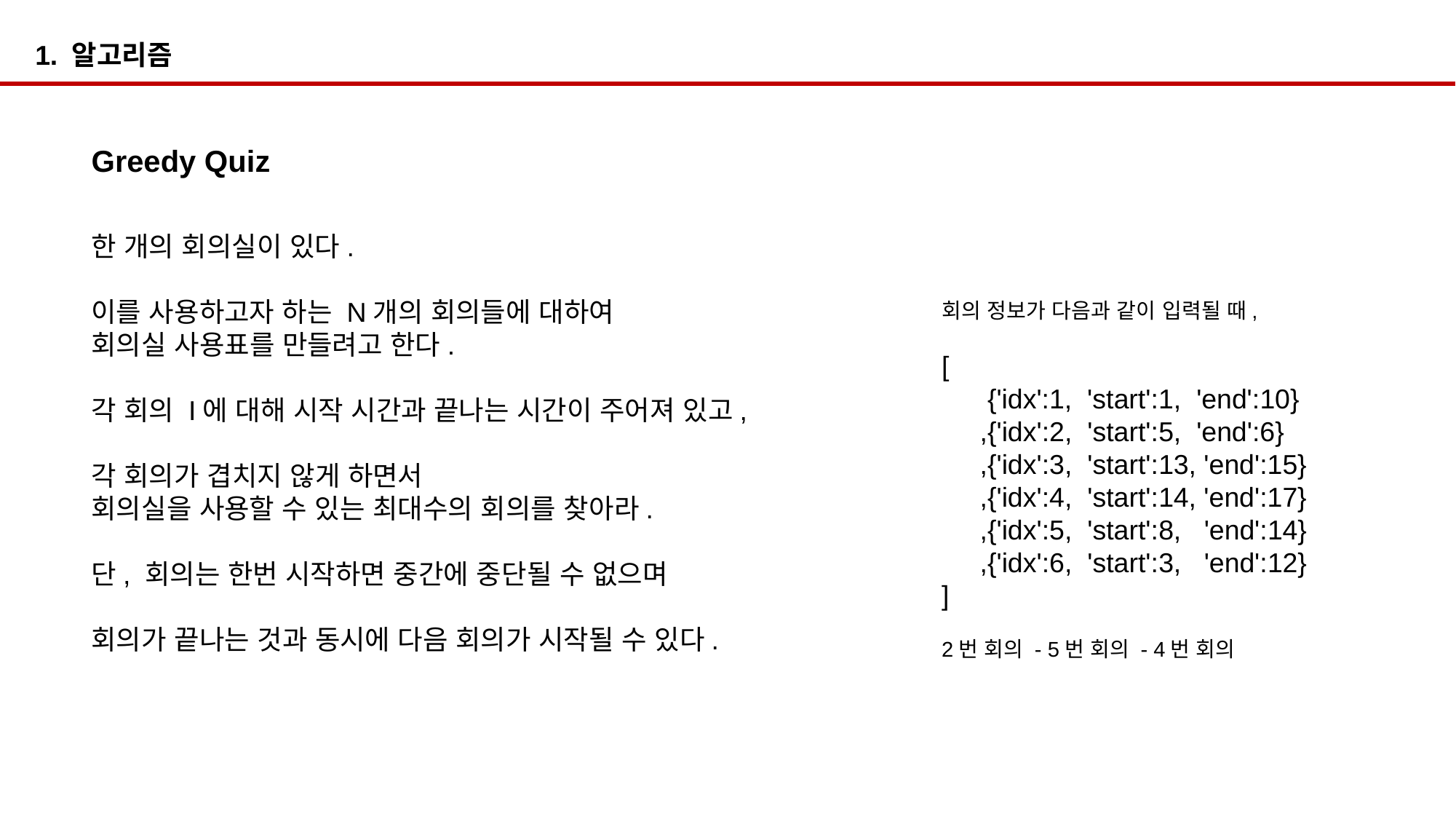

1. 알고리즘
Greedy Quiz

한 개의 회의실이 있다.

이를 사용하고자 하는 N개의 회의들에 대하여
회의실 사용표를 만들려고 한다.

각 회의 I에 대해 시작 시간과 끝나는 시간이 주어져 있고,

각 회의가 겹치지 않게 하면서
회의실을 사용할 수 있는 최대수의 회의를 찾아라.

단, 회의는 한번 시작하면 중간에 중단될 수 없으며

회의가 끝나는 것과 동시에 다음 회의가 시작될 수 있다.
회의 정보가 다음과 같이 입력될 때,

[
      {'idx':1,  'start':1,  'end':10}
     ,{'idx':2,  'start':5,  'end':6}
     ,{'idx':3,  'start':13, 'end':15}
     ,{'idx':4,  'start':14, 'end':17}
     ,{'idx':5,  'start':8,   'end':14}
     ,{'idx':6,  'start':3,   'end':12}
]

2번 회의 - 5번 회의 - 4번 회의